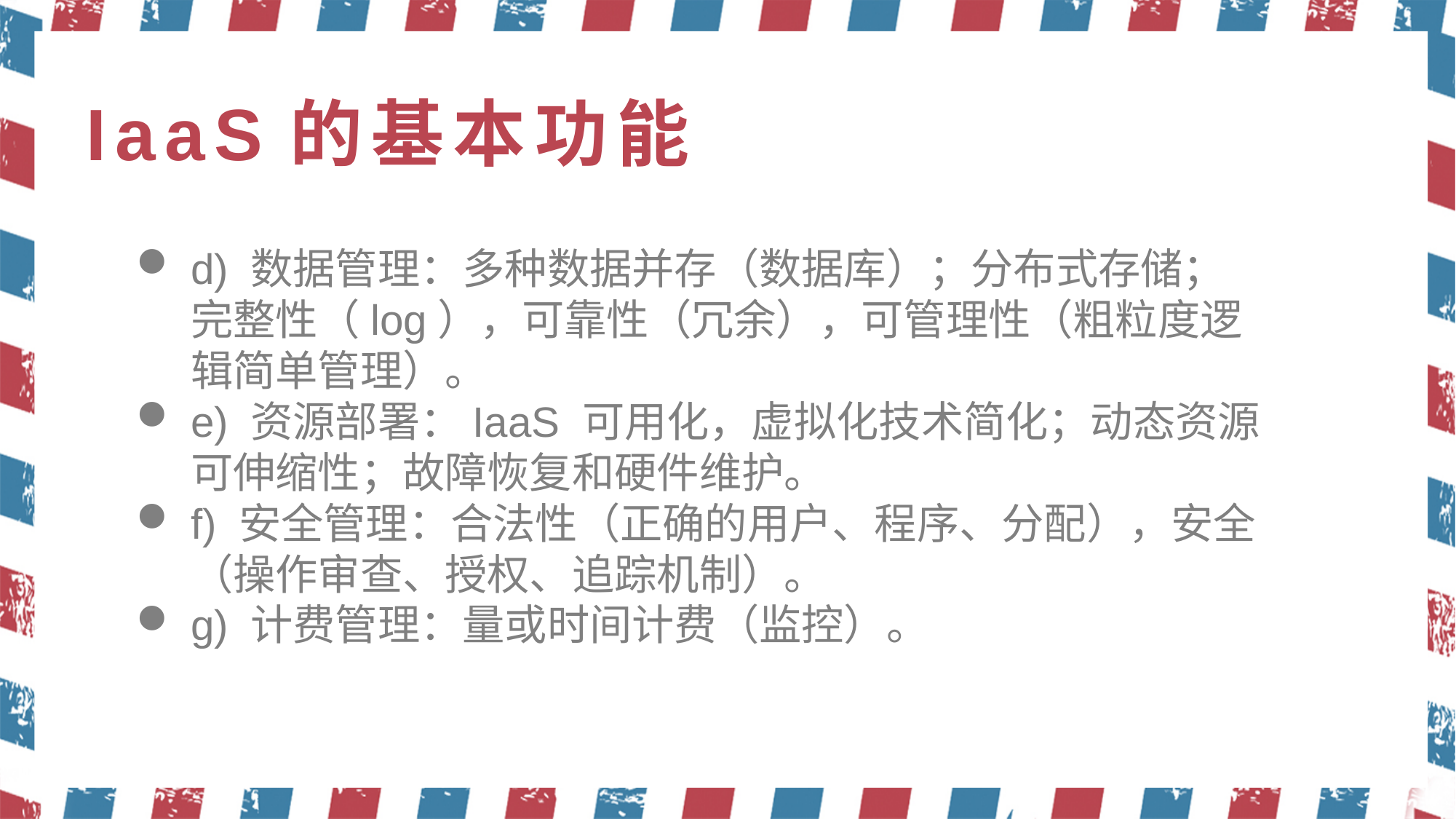

IaaS的基本功能
d) 数据管理：多种数据并存（数据库）；分布式存储；完整性（log），可靠性（冗余），可管理性（粗粒度逻辑简单管理）。
e) 资源部署：IaaS 可用化，虚拟化技术简化；动态资源可伸缩性；故障恢复和硬件维护。
f) 安全管理：合法性（正确的用户、程序、分配），安全（操作审查、授权、追踪机制）。
g) 计费管理：量或时间计费（监控）。